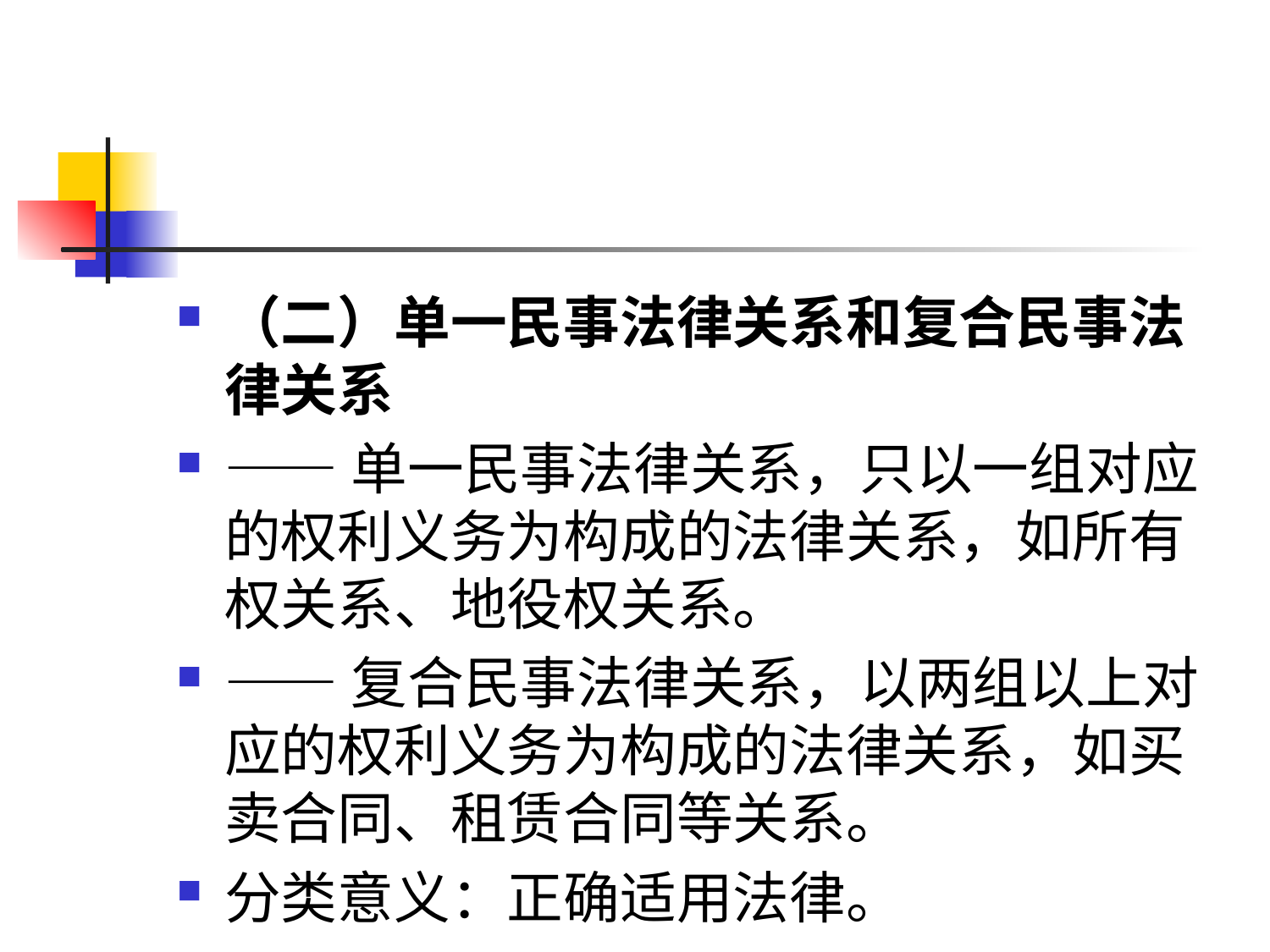

#
（二）单一民事法律关系和复合民事法律关系
——单一民事法律关系，只以一组对应的权利义务为构成的法律关系，如所有权关系、地役权关系。
——复合民事法律关系，以两组以上对应的权利义务为构成的法律关系，如买卖合同、租赁合同等关系。
分类意义：正确适用法律。